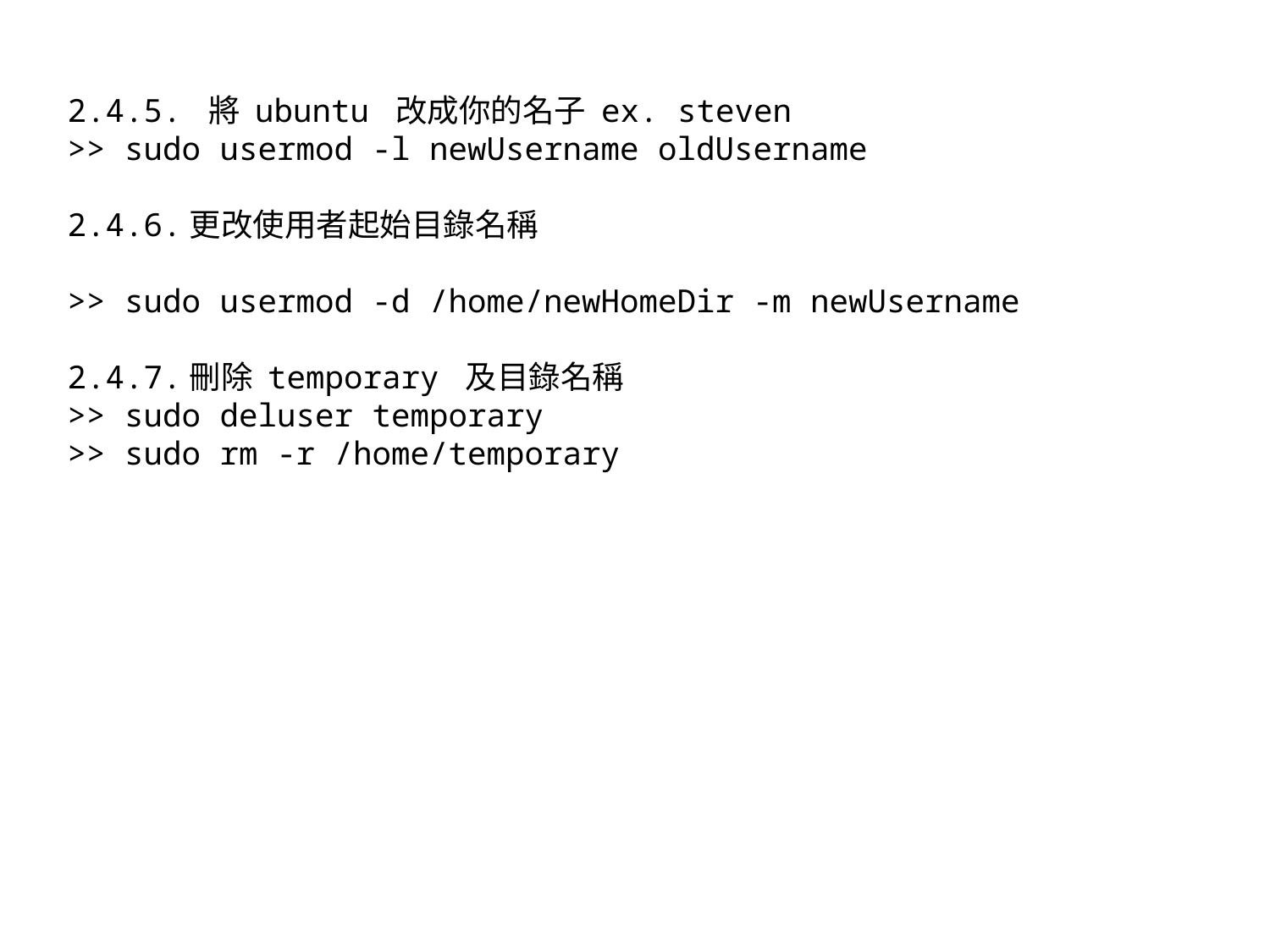

2.4.5. 將 ubuntu 改成你的名子 ex. steven
>> sudo usermod -l newUsername oldUsername

2.4.6.更改使用者起始目錄名稱

>> sudo usermod -d /home/newHomeDir -m newUsername

2.4.7.刪除 temporary 及目錄名稱
>> sudo deluser temporary
>> sudo rm -r /home/temporary